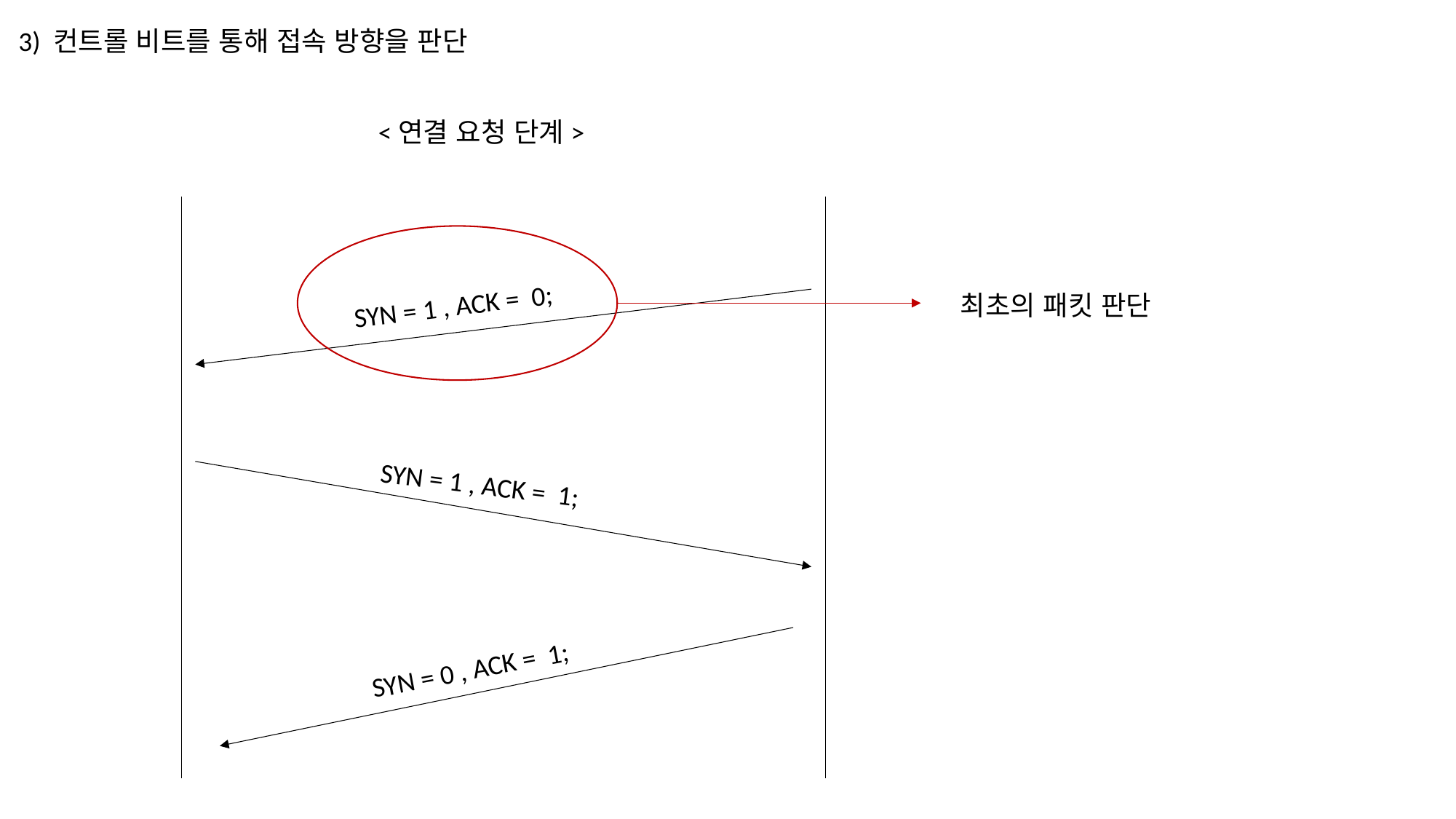

3) 컨트롤 비트를 통해 접속 방향을 판단
<연결 요청 단계>

SYN = 1 , ACK =  0;
최초의 패킷 판단
SYN = 1 , ACK =  1;
SYN = 0 , ACK =  1;